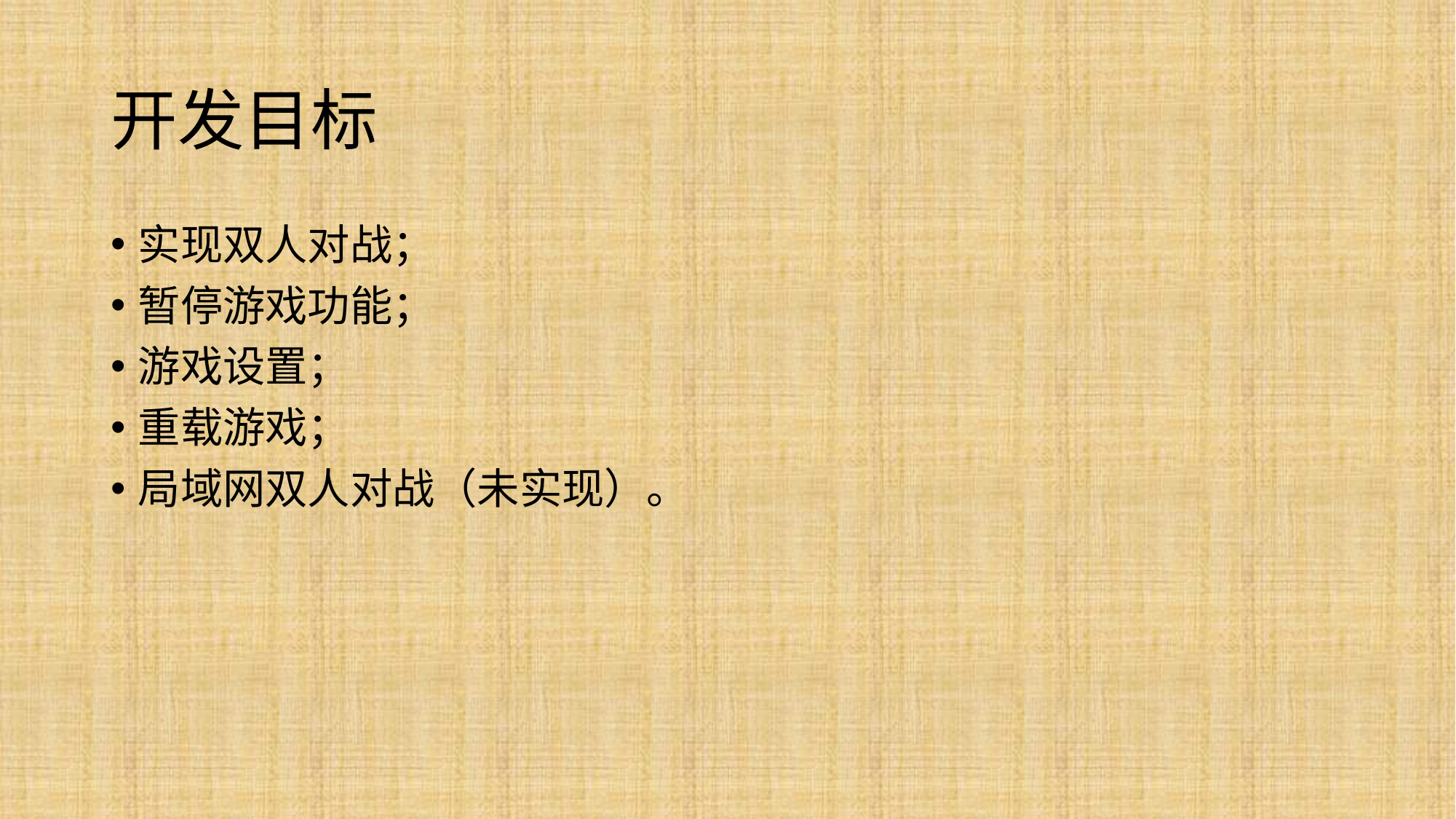

# 开发目标
实现双人对战；
暂停游戏功能；
游戏设置；
重载游戏；
局域网双人对战（未实现）。